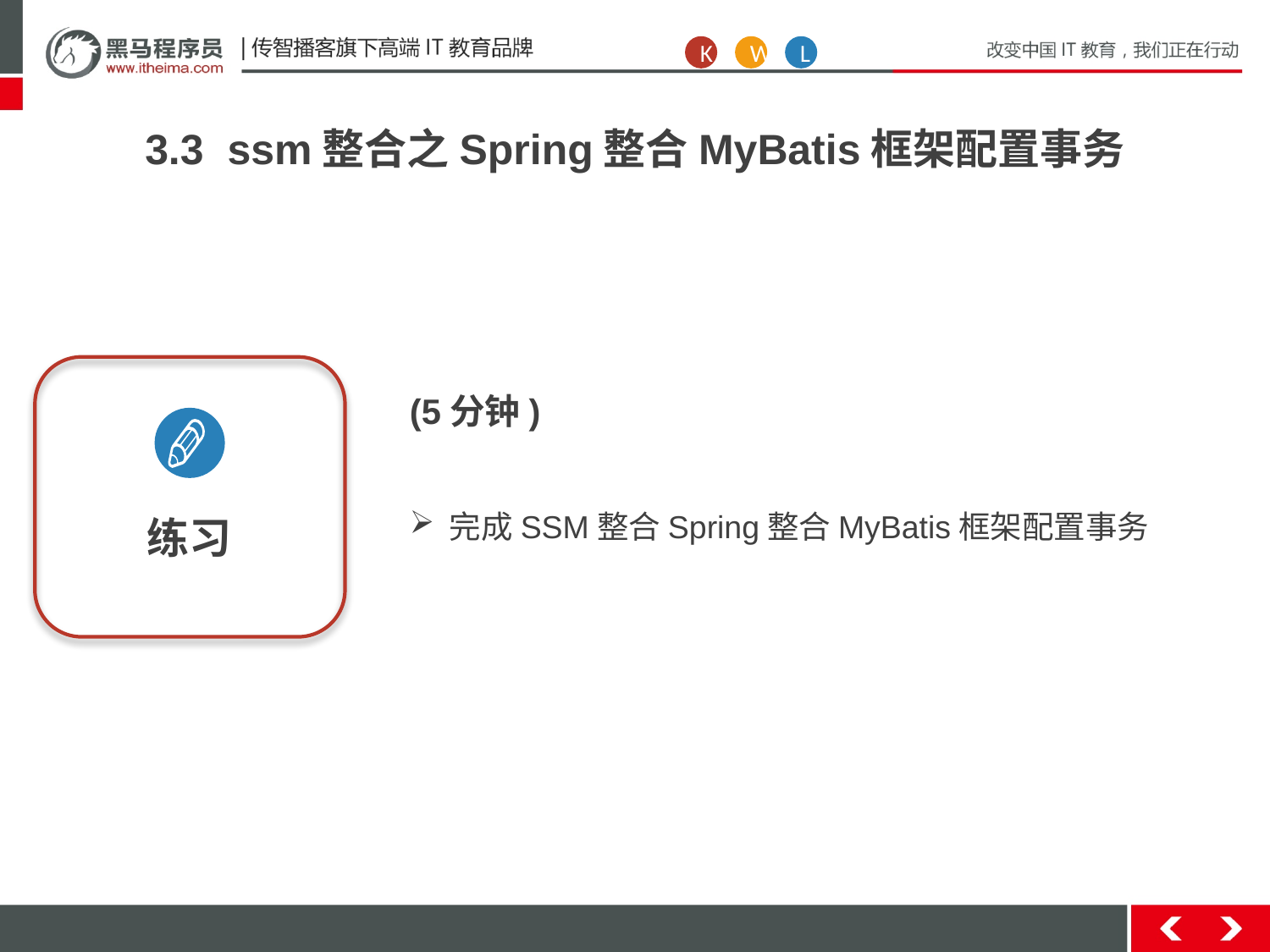

K
W
L
3.3  ssm整合之Spring整合MyBatis框架配置事务

练习
(5分钟)

完成SSM整合Spring整合MyBatis框架配置事务